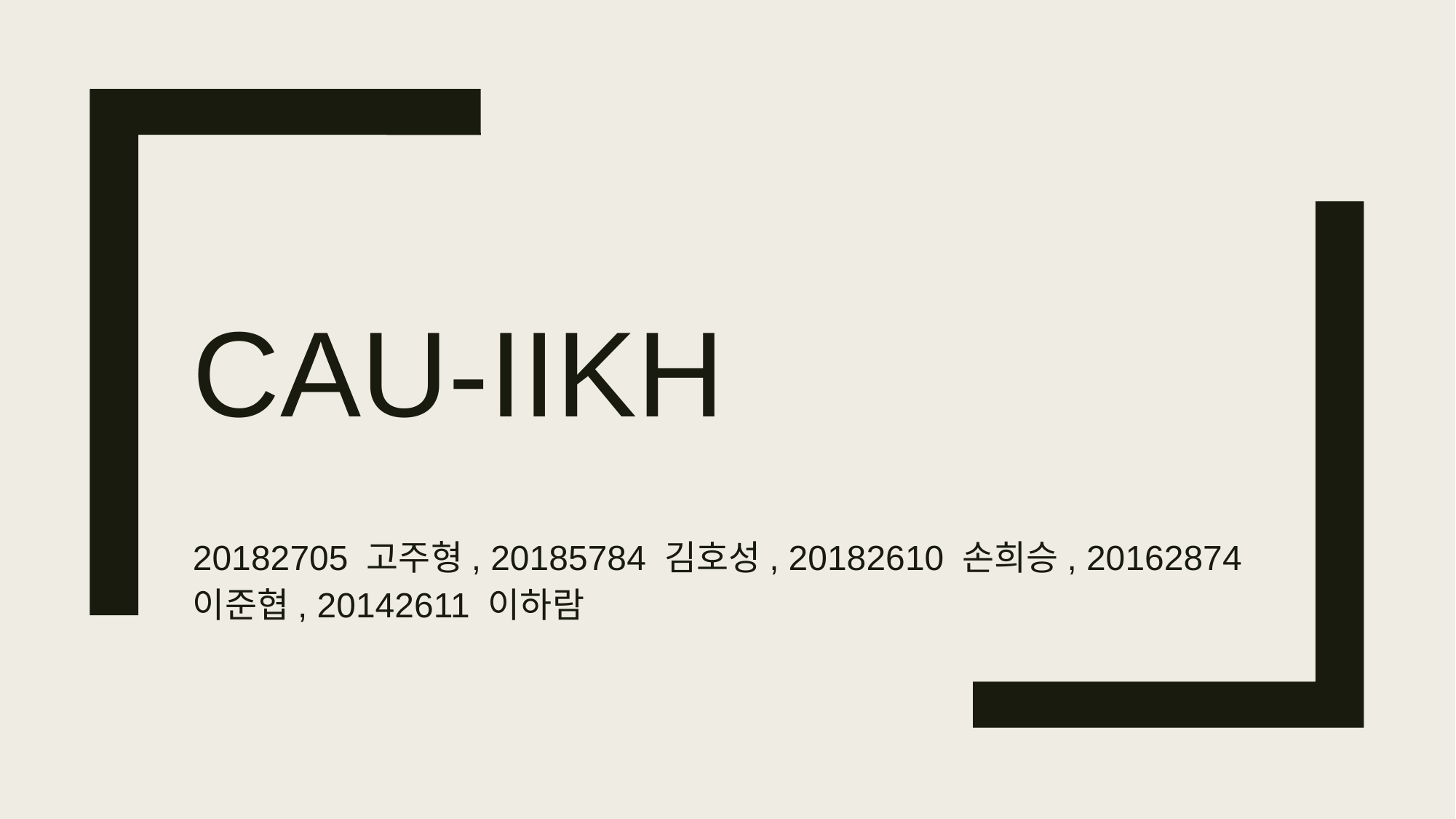

# CAU-IIKH
20182705 고주형, 20185784 김호성, 20182610 손희승, 20162874 이준협, 20142611 이하람